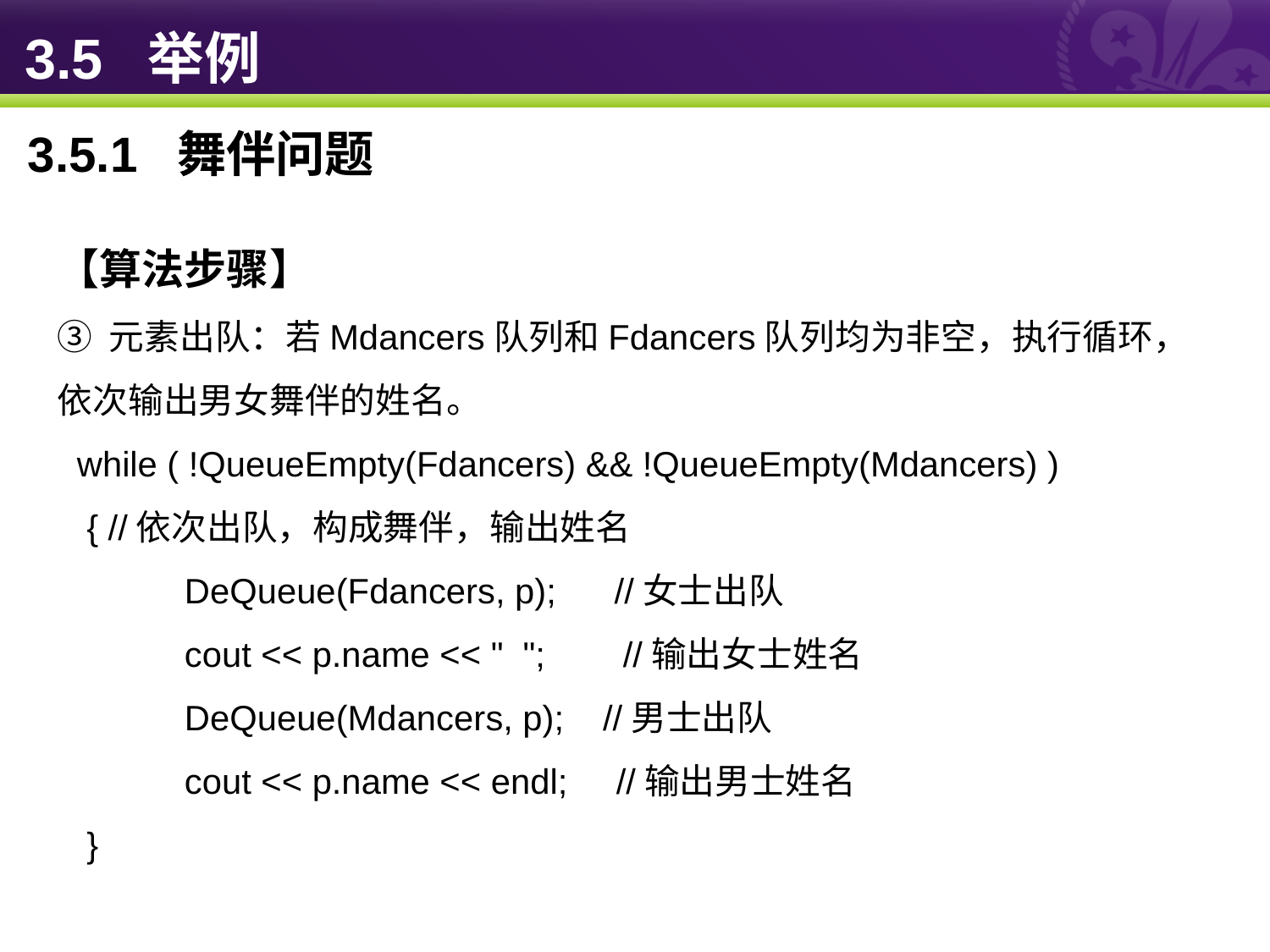

# 3.5  举例
3.5.1  舞伴问题
【算法步骤】
③ 元素出队：若Mdancers队列和Fdancers队列均为非空，执行循环，依次输出男女舞伴的姓名。
  while ( !QueueEmpty(Fdancers) && !QueueEmpty(Mdancers) )
   { //依次出队，构成舞伴，输出姓名
	DeQueue(Fdancers, p);      //女士出队
	cout << p.name << "  ";        //输出女士姓名
	DeQueue(Mdancers, p);    //男士出队
	cout << p.name << endl;     //输出男士姓名
   }